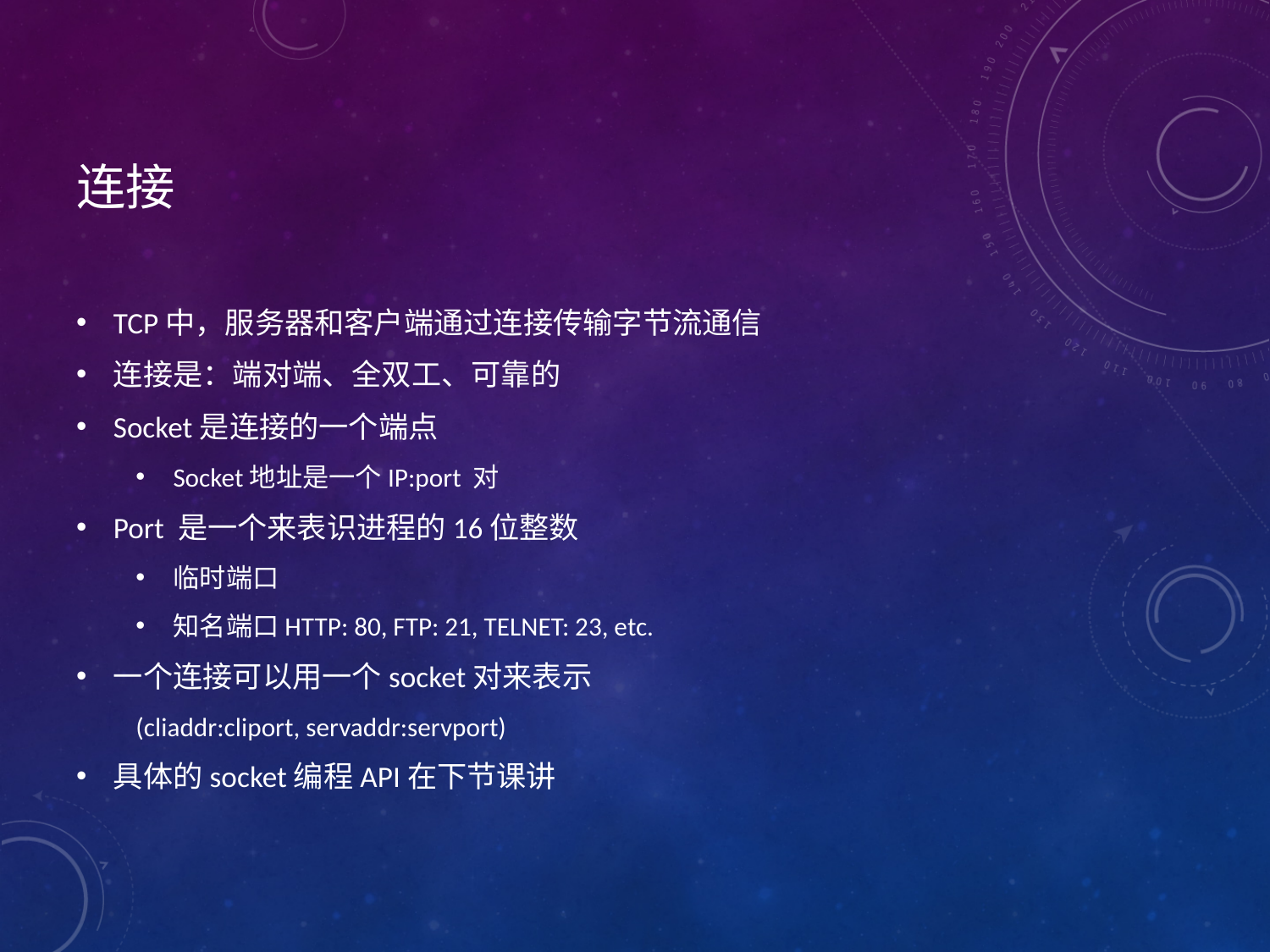

# 连接
TCP中，服务器和客户端通过连接传输字节流通信
连接是：端对端、全双工、可靠的
Socket是连接的一个端点
Socket地址是一个IP:port 对
Port 是一个来表识进程的16位整数
临时端口
知名端口HTTP: 80, FTP: 21, TELNET: 23, etc.
一个连接可以用一个socket对来表示
(cliaddr:cliport, servaddr:servport)
具体的socket编程API在下节课讲